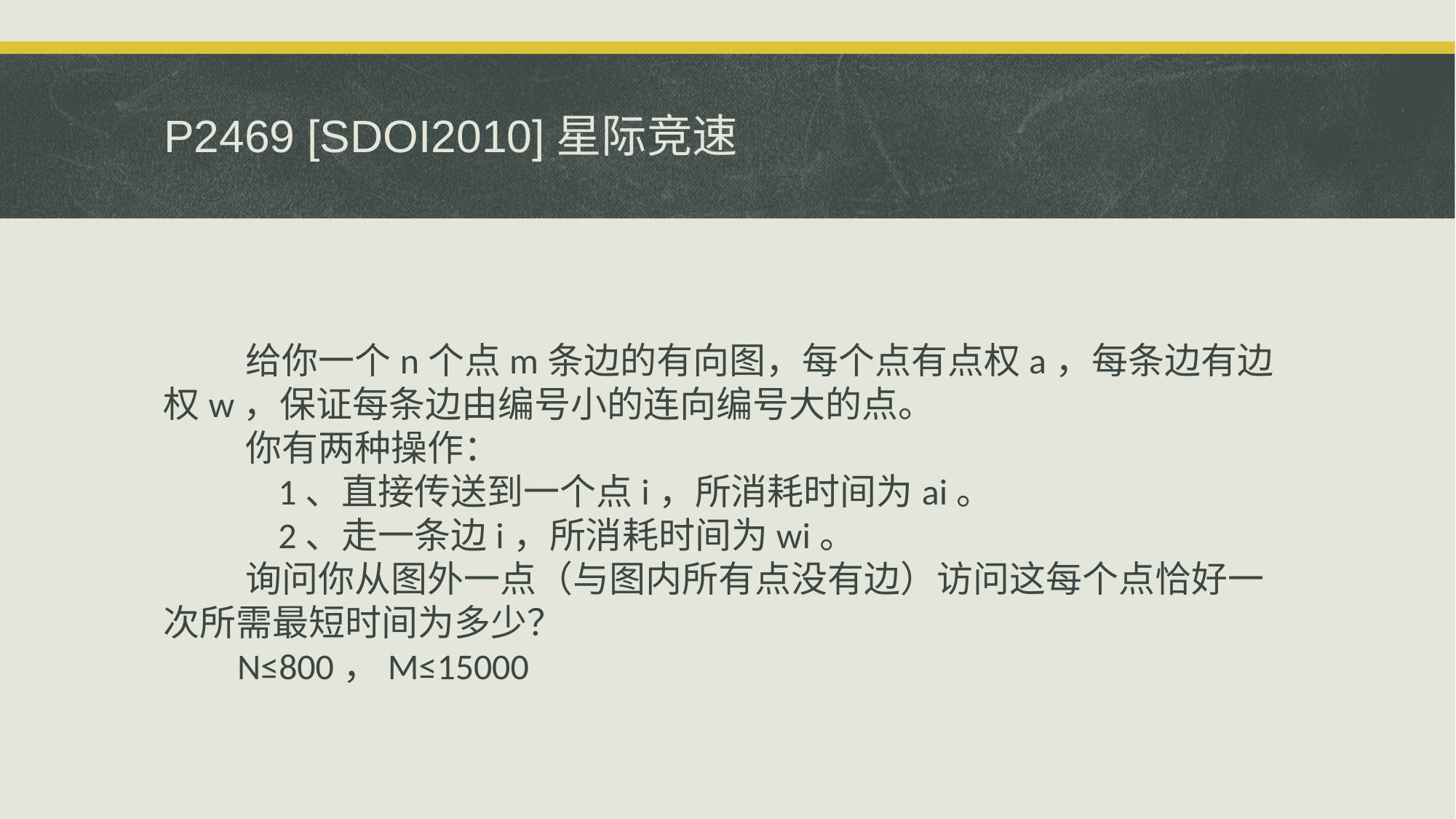

# P2469 [SDOI2010]星际竞速
         给你一个n个点m条边的有向图，每个点有点权a，每条边有边权w，保证每条边由编号小的连向编号大的点。
         你有两种操作：
              1、直接传送到一个点i，所消耗时间为ai。
              2、走一条边i，所消耗时间为wi。
         询问你从图外一点（与图内所有点没有边）访问这每个点恰好一次所需最短时间为多少？
         N≤800，M≤15000